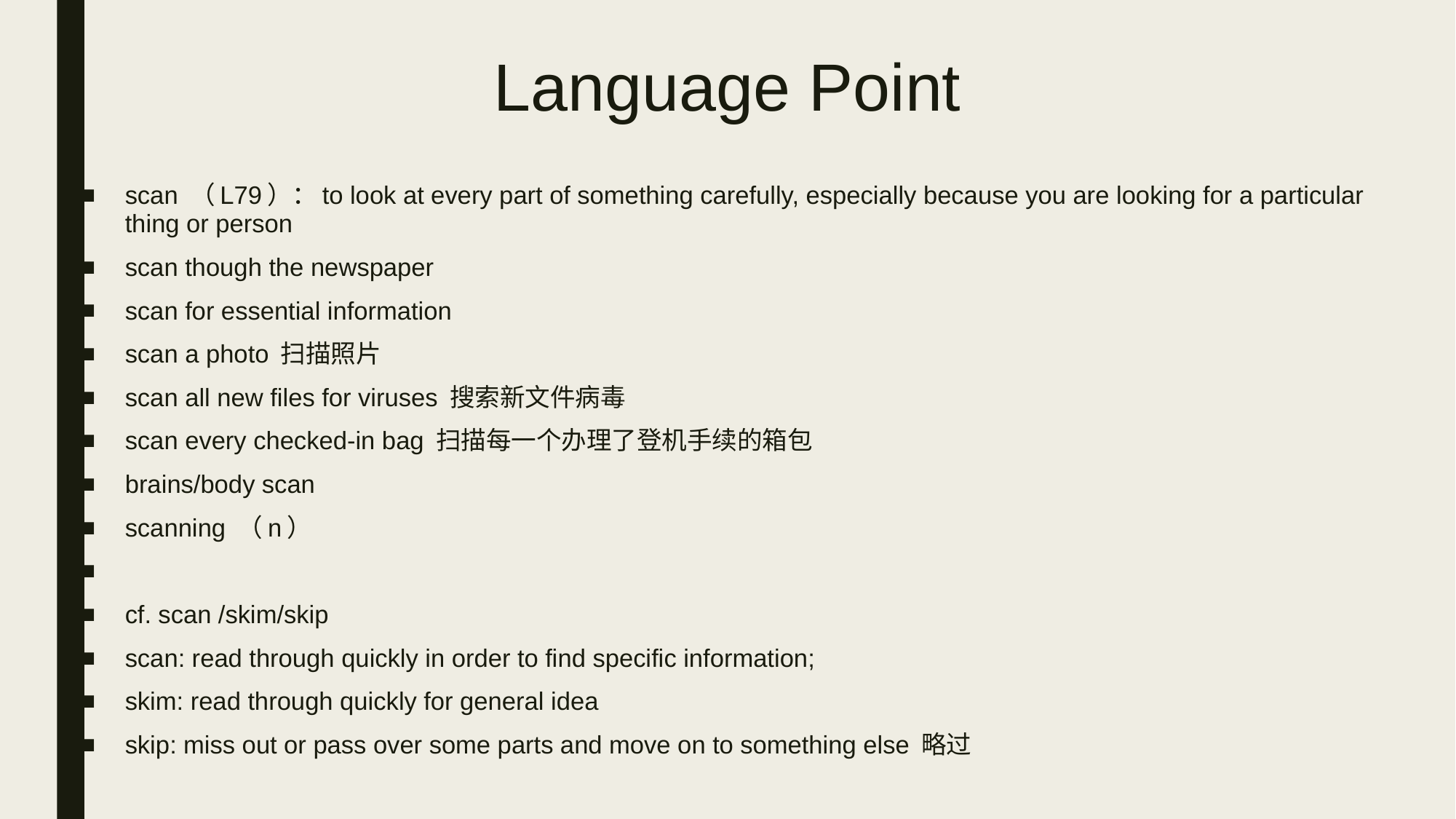

# Language Point
scan （L79）：to look at every part of something carefully, especially because you are looking for a particular thing or person
scan though the newspaper
scan for essential information
scan a photo 扫描照片
scan all new files for viruses 搜索新文件病毒
scan every checked-in bag 扫描每一个办理了登机手续的箱包
brains/body scan
scanning （n）

cf. scan /skim/skip
scan: read through quickly in order to find specific information;
skim: read through quickly for general idea
skip: miss out or pass over some parts and move on to something else 略过